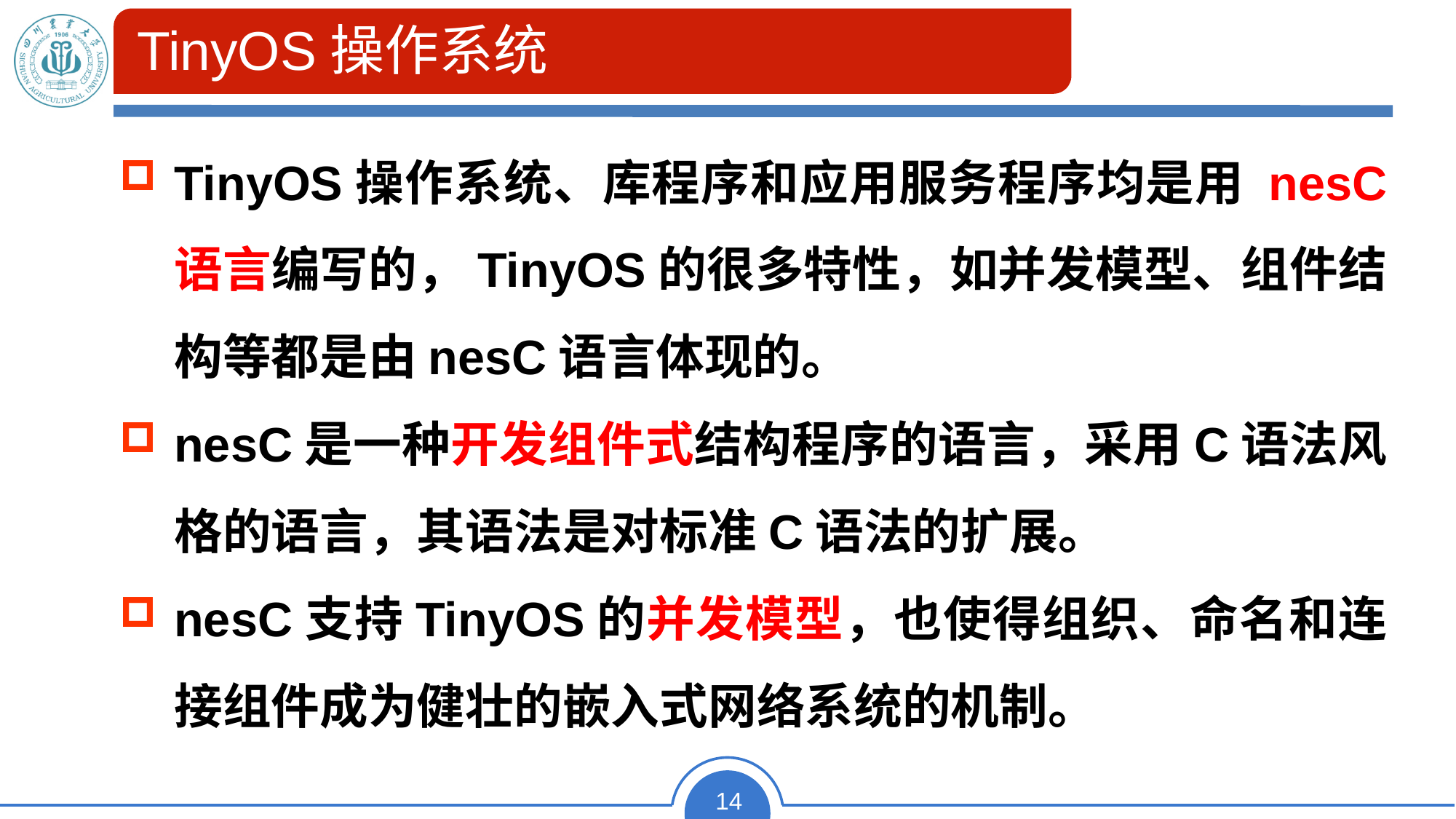

# TinyOS操作系统
TinyOS操作系统、库程序和应用服务程序均是用 nesC 语言编写的，TinyOS的很多特性，如并发模型、组件结构等都是由nesC语言体现的。
nesC是一种开发组件式结构程序的语言，采用C语法风格的语言，其语法是对标准C语法的扩展。
nesC支持TinyOS的并发模型，也使得组织、命名和连接组件成为健壮的嵌入式网络系统的机制。